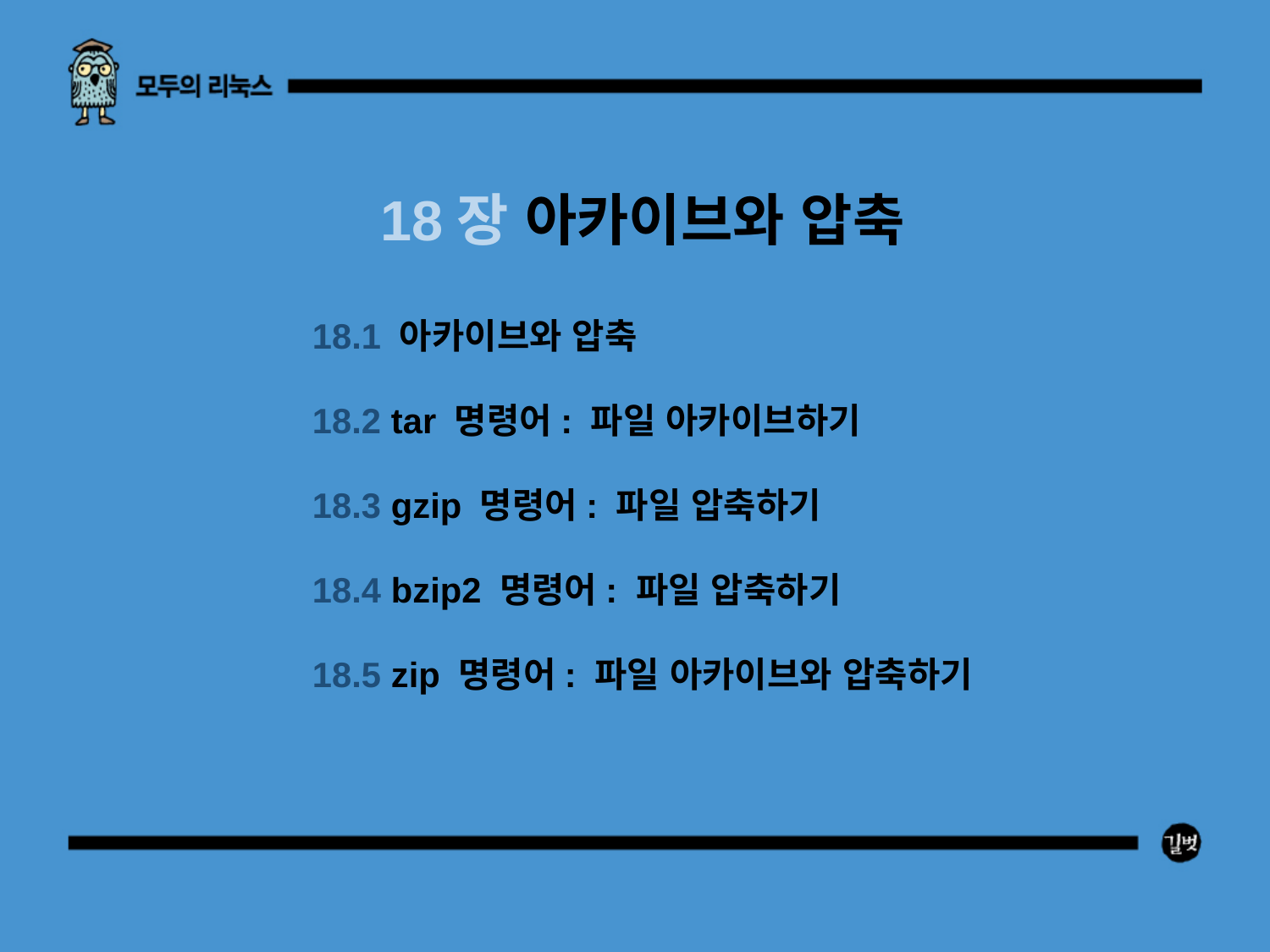

18장 아카이브와 압축
18.1 아카이브와 압축
18.2 tar 명령어: 파일 아카이브하기
18.3 gzip 명령어: 파일 압축하기
18.4 bzip2 명령어: 파일 압축하기
18.5 zip 명령어: 파일 아카이브와 압축하기